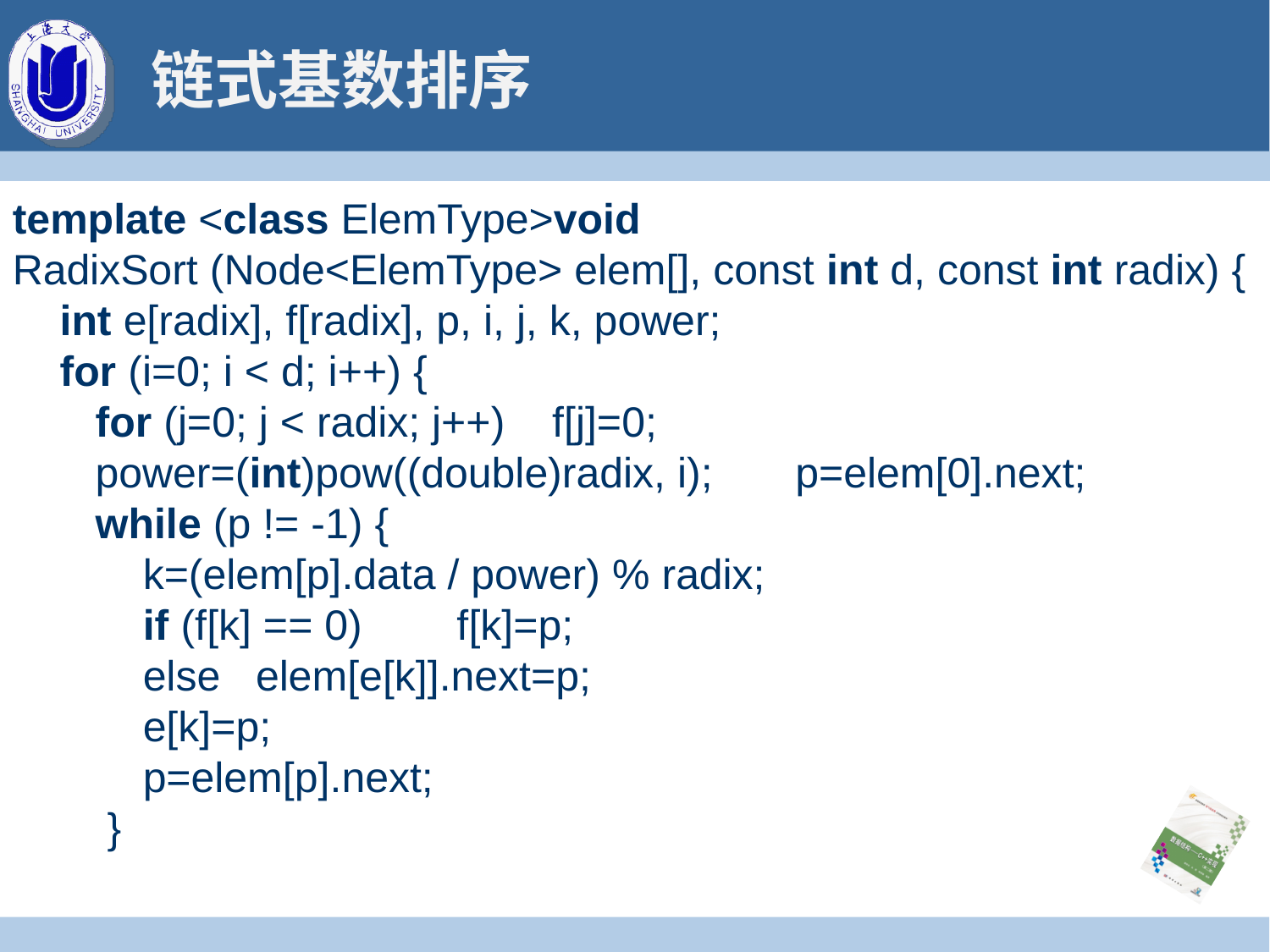

# 链式基数排序
template <class ElemType>void
RadixSort (Node<ElemType> elem[], const int d, const int radix) {
    int e[radix], f[radix], p, i, j, k, power;
    for (i=0; i < d; i++) {
       for (j=0; j < radix; j++)    f[j]=0;
       power=(int)pow((double)radix, i);       p=elem[0].next;
       while (p != -1) {
           k=(elem[p].data / power) % radix;
           if (f[k] == 0)        f[k]=p;
           else   elem[e[k]].next=p;
           e[k]=p;
           p=elem[p].next;
        }